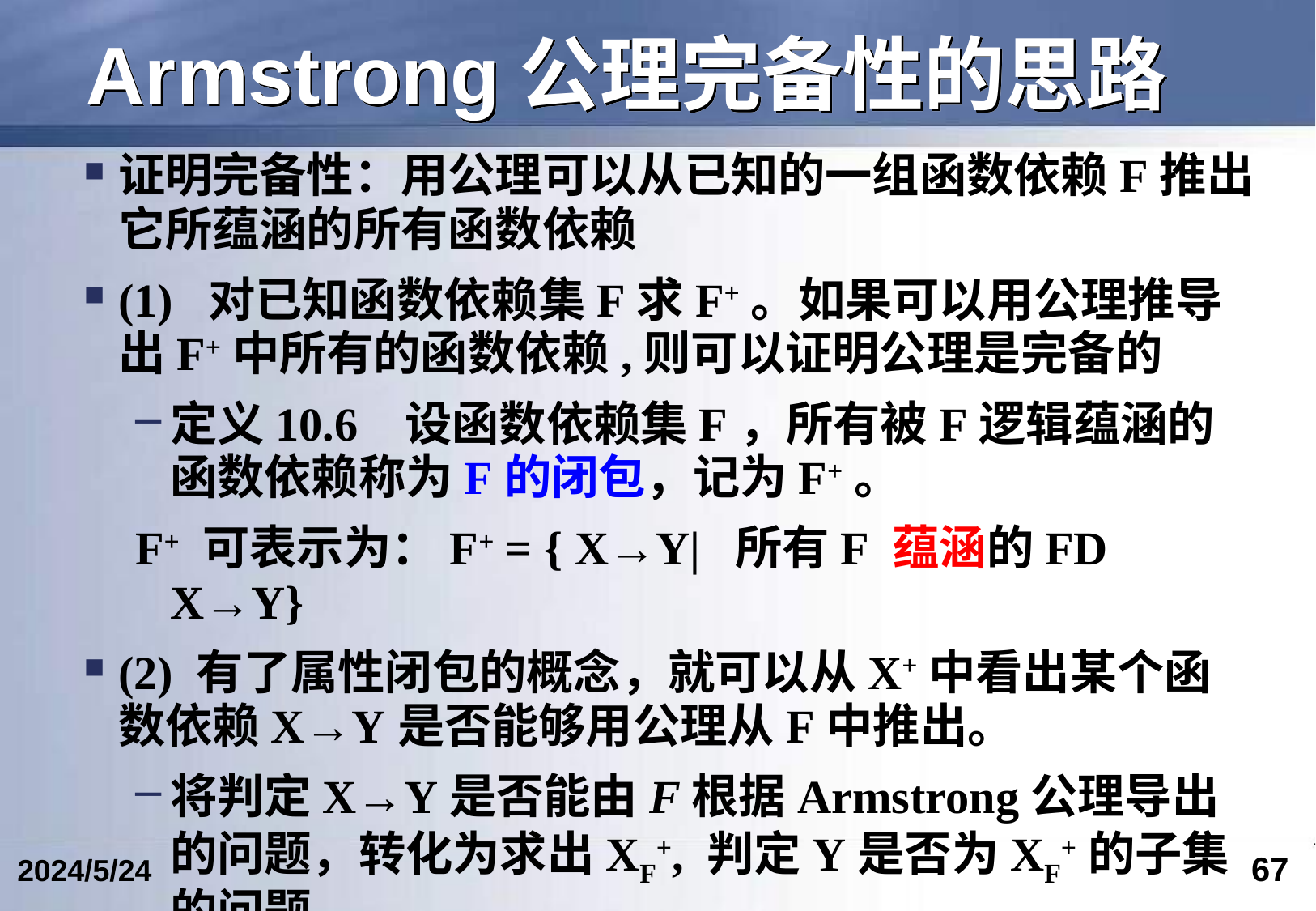

# Armstrong公理完备性的思路
证明完备性：用公理可以从已知的一组函数依赖F推出它所蕴涵的所有函数依赖
(1)  对已知函数依赖集F求F+。如果可以用公理推导出F+中所有的函数依赖,则可以证明公理是完备的
定义10.6   设函数依赖集F，所有被F逻辑蕴涵的函数依赖称为F的闭包，记为F+。
F+ 可表示为：F+ = { X→Y|  所有F 蕴涵的FD  X→Y}
(2) 有了属性闭包的概念，就可以从X+中看出某个函数依赖X→Y是否能够用公理从F中推出。
将判定X→Y是否能由F根据Armstrong公理导出的问题，转化为求出XF+, 判定Y是否为XF+的子集的问题
67
2024/5/24